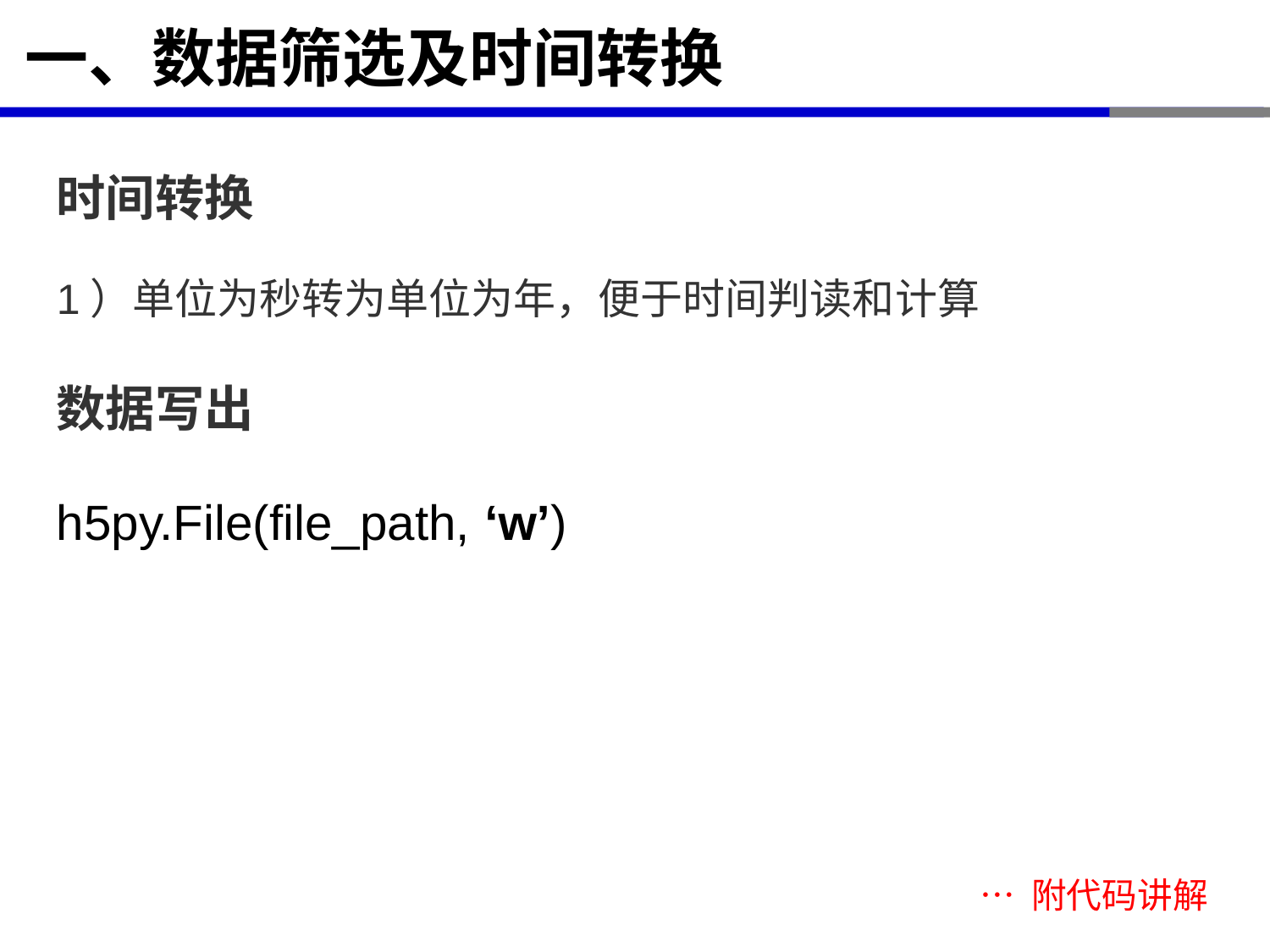

# 一、数据筛选及时间转换
时间转换
1）单位为秒转为单位为年，便于时间判读和计算
数据写出
h5py.File(file_path, ‘w’)

… 附代码讲解